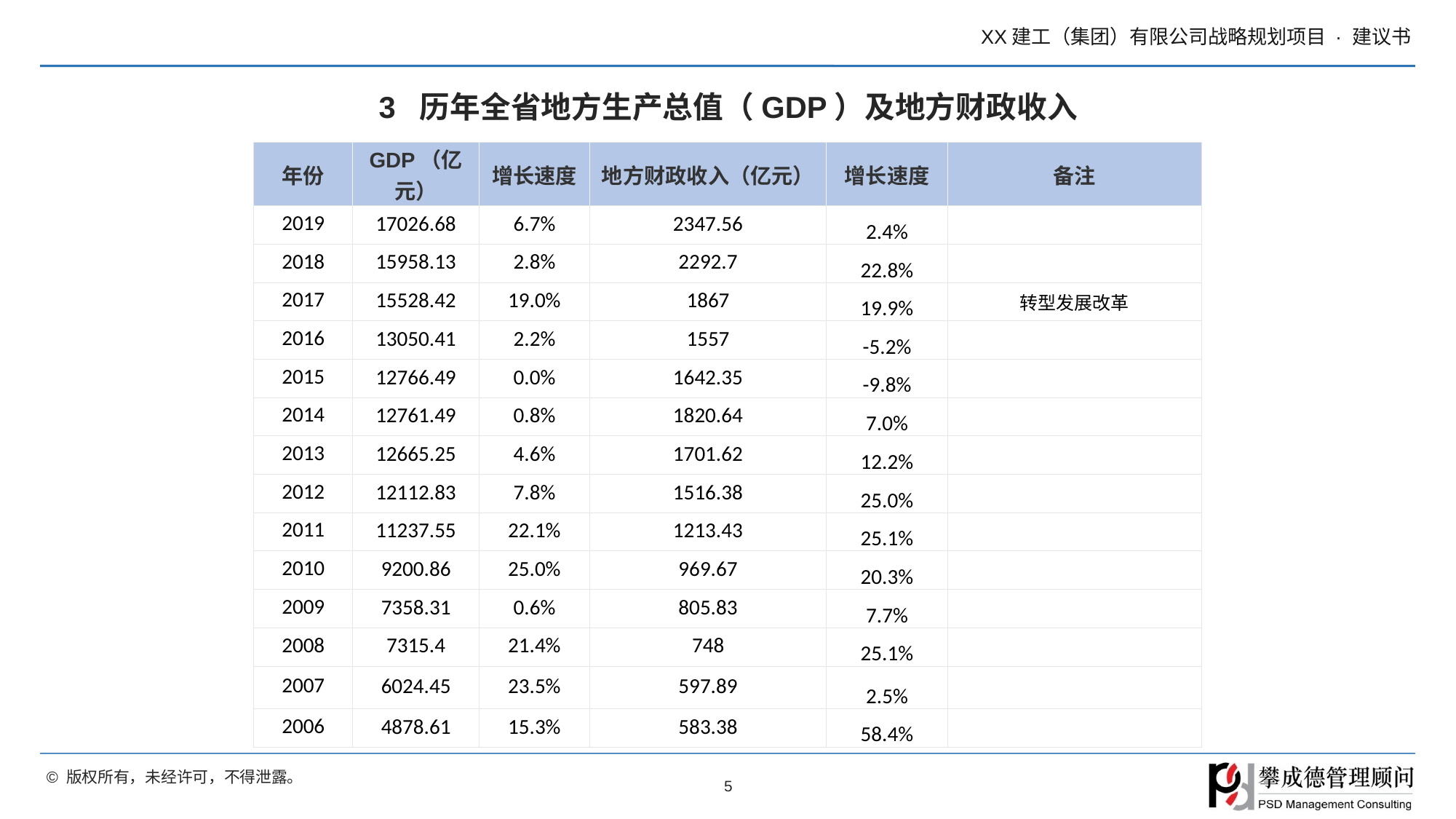

# 3  历年全省地方生产总值（GDP）及地方财政收入
| 年份 | GDP（亿元） | 增长速度 | 地方财政收入（亿元） | 增长速度 | 备注 |
| --- | --- | --- | --- | --- | --- |
| 2019 | 17026.68 | 6.7% | 2347.56 | 2.4% |  |
| 2018 | 15958.13 | 2.8% | 2292.7 | 22.8% |  |
| 2017 | 15528.42 | 19.0% | 1867 | 19.9% | 转型发展改革 |
| 2016 | 13050.41 | 2.2% | 1557 | -5.2% |  |
| 2015 | 12766.49 | 0.0% | 1642.35 | -9.8% |  |
| 2014 | 12761.49 | 0.8% | 1820.64 | 7.0% |  |
| 2013 | 12665.25 | 4.6% | 1701.62 | 12.2% |  |
| 2012 | 12112.83 | 7.8% | 1516.38 | 25.0% |  |
| 2011 | 11237.55 | 22.1% | 1213.43 | 25.1% |  |
| 2010 | 9200.86 | 25.0% | 969.67 | 20.3% |  |
| 2009 | 7358.31 | 0.6% | 805.83 | 7.7% |  |
| 2008 | 7315.4 | 21.4% | 748 | 25.1% |  |
| 2007 | 6024.45 | 23.5% | 597.89 | 2.5% |  |
| 2006 | 4878.61 | 15.3% | 583.38 | 58.4% |  |
5